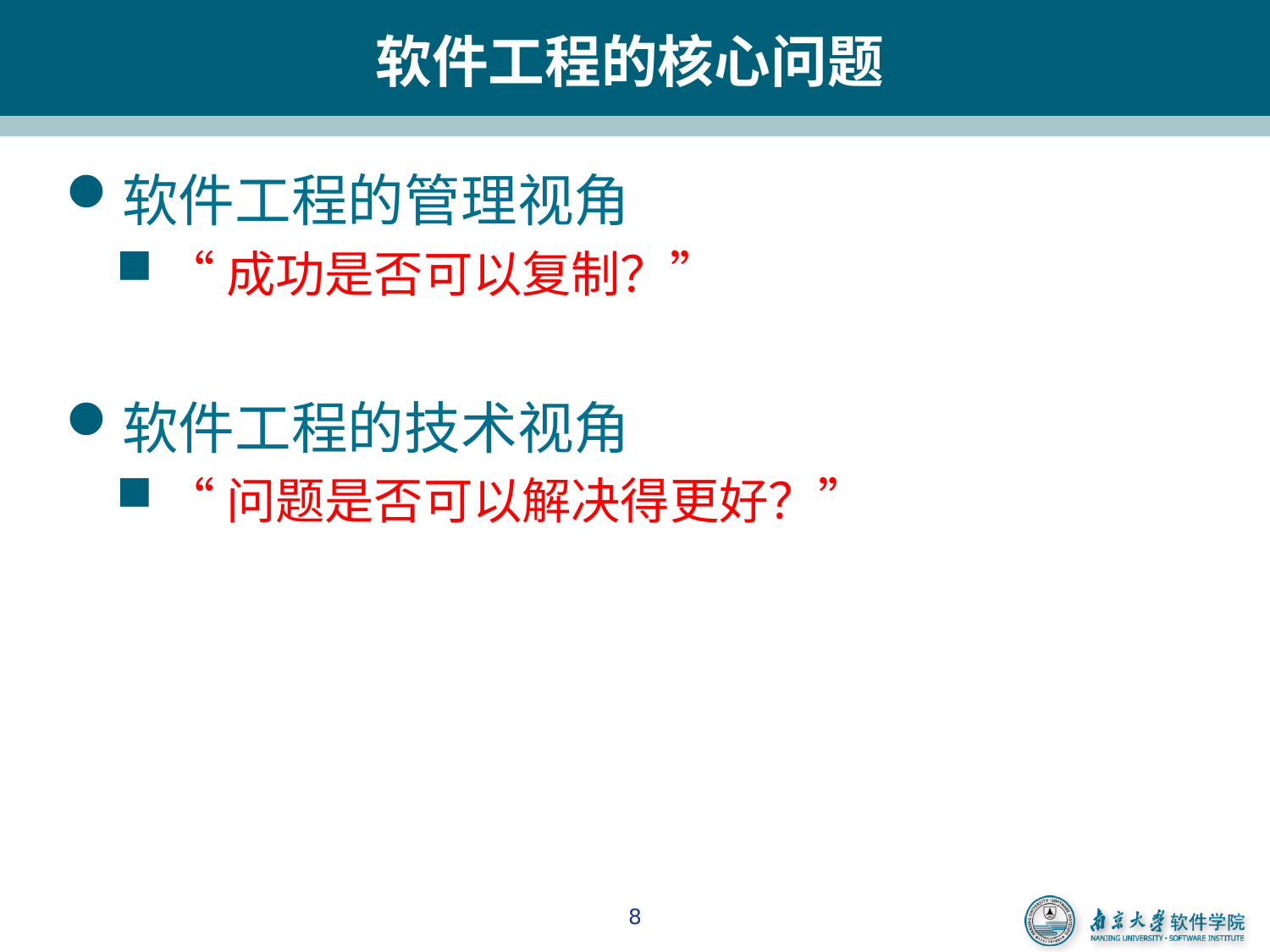

# 软件工程的核心问题
软件工程的管理视角
“成功是否可以复制？”

软件工程的技术视角
“问题是否可以解决得更好？”
8